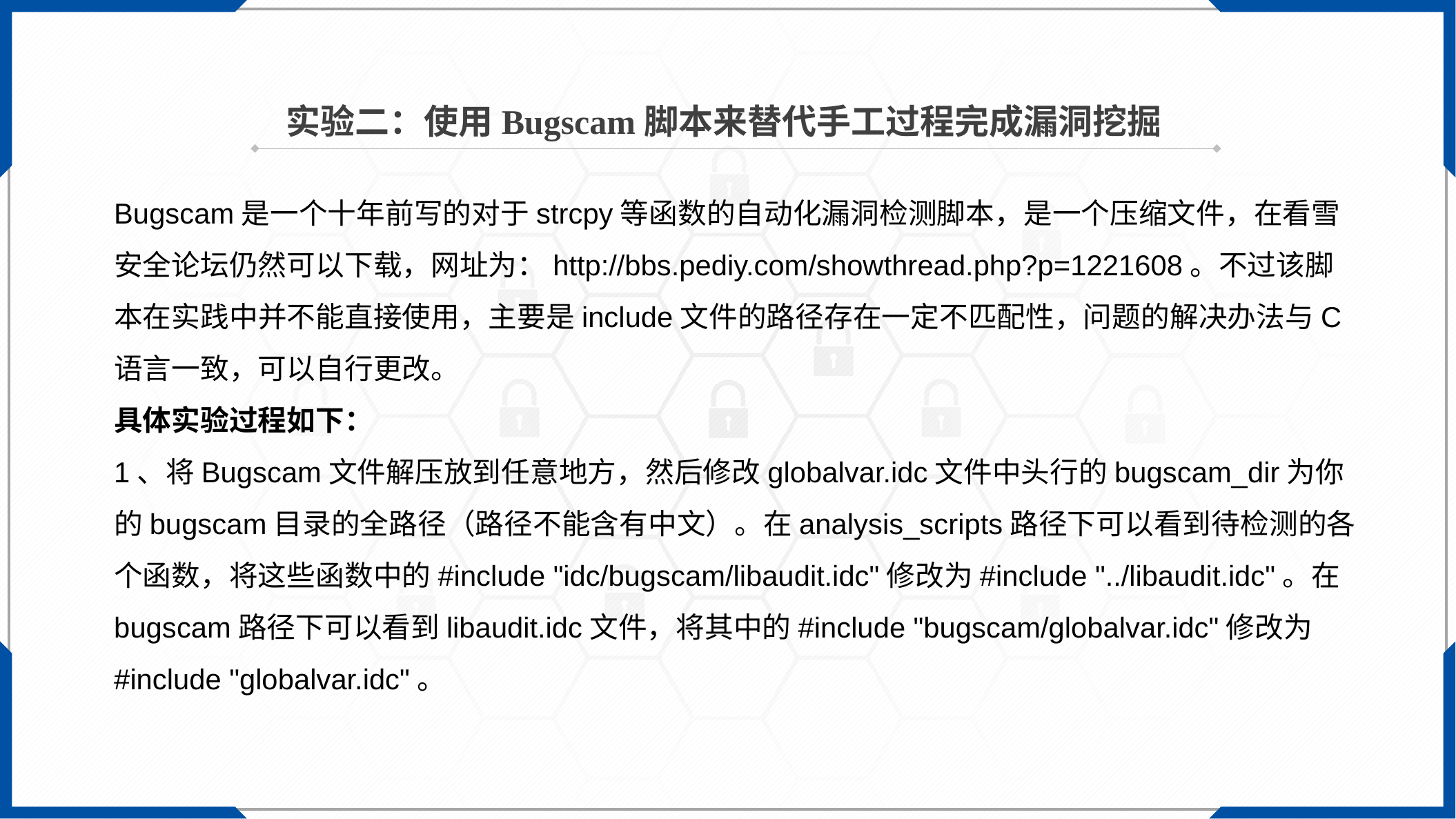

实验二：使用Bugscam脚本来替代手工过程完成漏洞挖掘
Bugscam是一个十年前写的对于strcpy等函数的自动化漏洞检测脚本，是一个压缩文件，在看雪安全论坛仍然可以下载，网址为：http://bbs.pediy.com/showthread.php?p=1221608。不过该脚本在实践中并不能直接使用，主要是include文件的路径存在一定不匹配性，问题的解决办法与C语言一致，可以自行更改。
具体实验过程如下：
1、将Bugscam文件解压放到任意地方，然后修改globalvar.idc文件中头行的bugscam_dir为你的bugscam目录的全路径（路径不能含有中文）。在analysis_scripts路径下可以看到待检测的各个函数，将这些函数中的#include "idc/bugscam/libaudit.idc"修改为#include "../libaudit.idc"。在bugscam路径下可以看到libaudit.idc文件，将其中的#include "bugscam/globalvar.idc"修改为#include "globalvar.idc"。